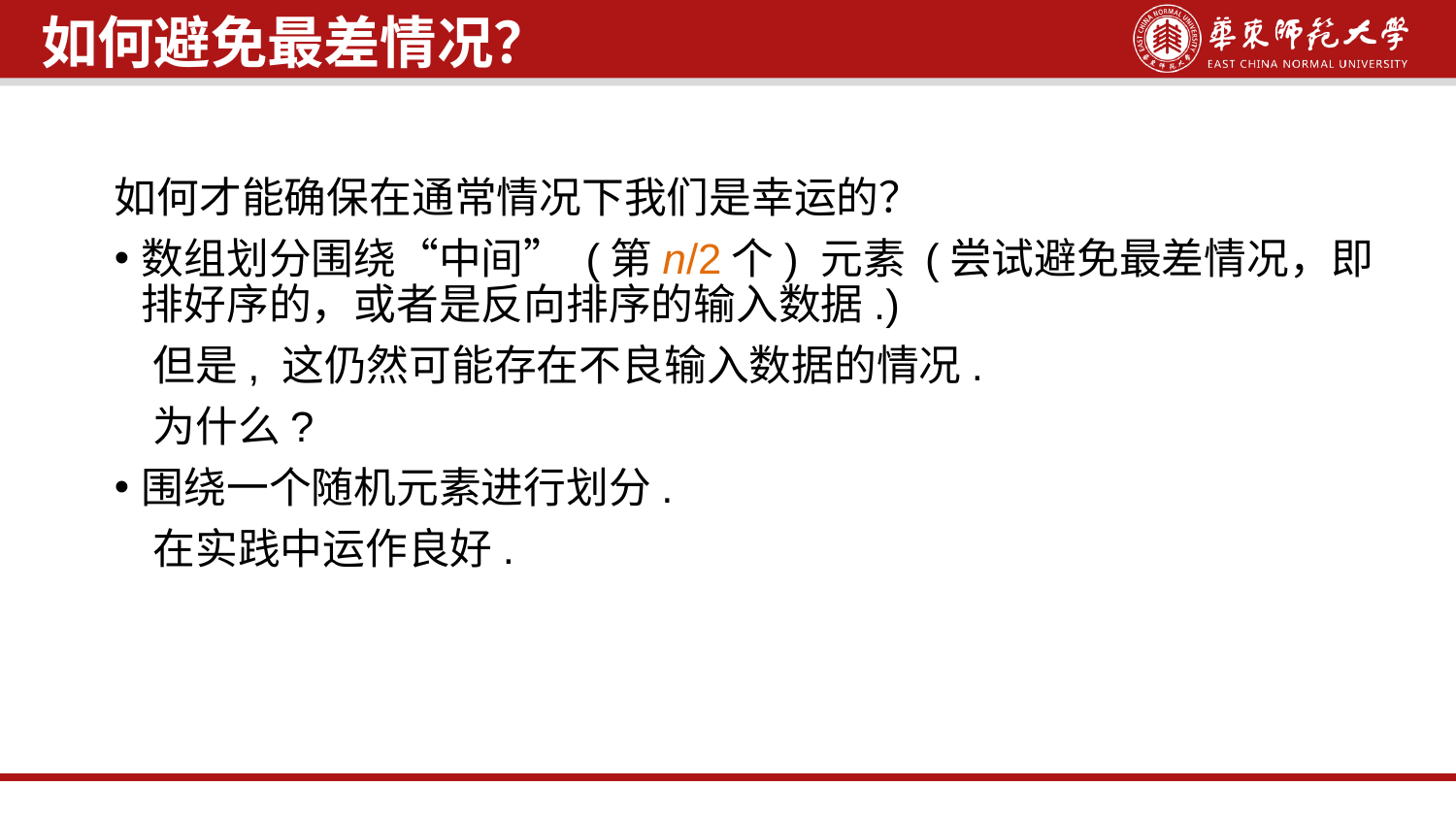

如何避免最差情况？
如何才能确保在通常情况下我们是幸运的？
数组划分围绕“中间” (第n/2个) 元素 (尝试避免最差情况，即排好序的，或者是反向排序的输入数据.)
   但是, 这仍然可能存在不良输入数据的情况.
   为什么?
围绕一个随机元素进行划分.
   在实践中运作良好.